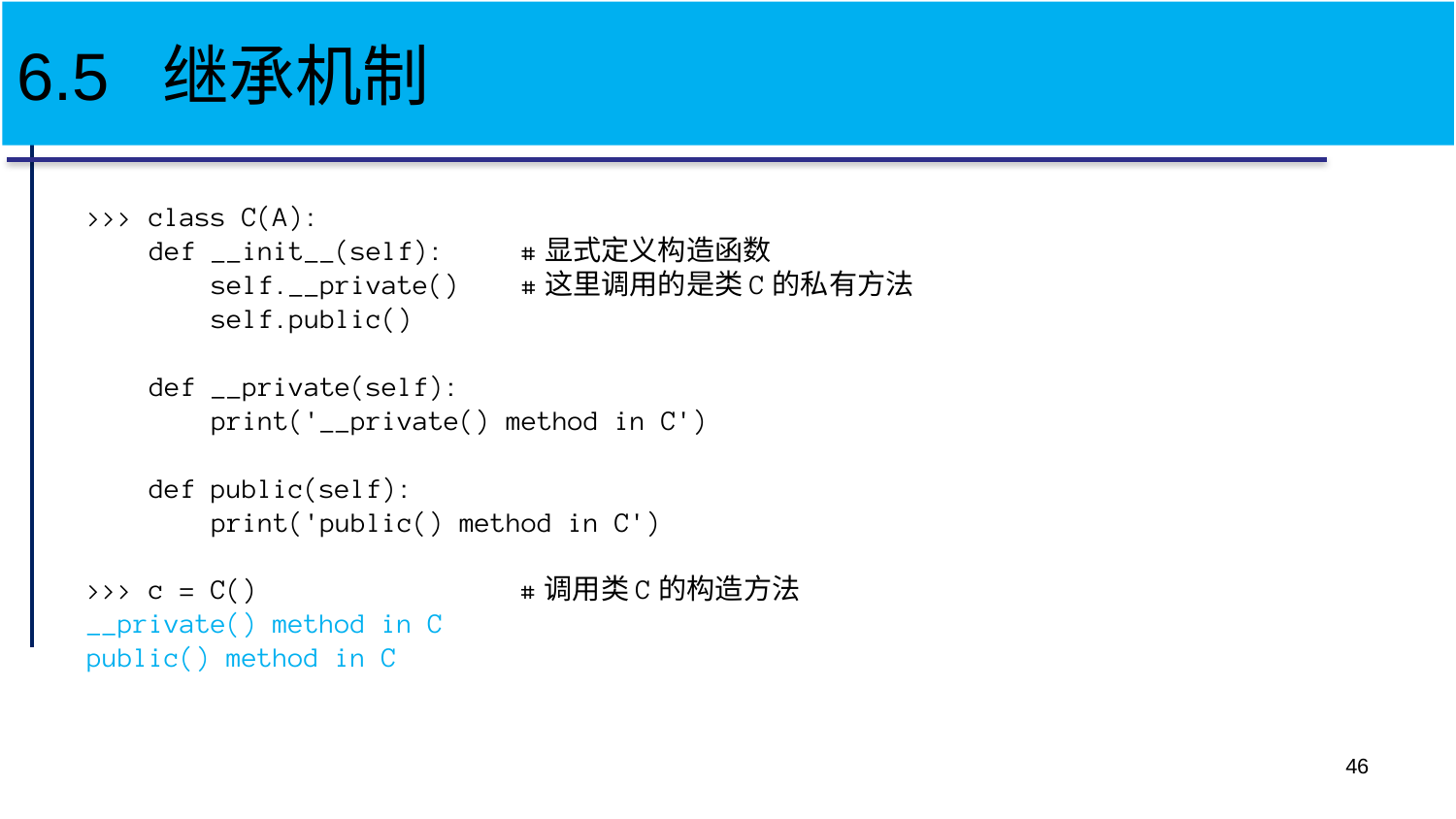

# 6.5  继承机制
>>> class C(A):
	    def __init__(self):     #显式定义构造函数
	        self.__private()    #这里调用的是类C的私有方法
	        self.public()

	    def __private(self):
	        print('__private() method in C')

    def public(self):
	        print('public() method in C')

>>> c = C()                 #调用类C的构造方法
__private() method in C
public() method in C
46